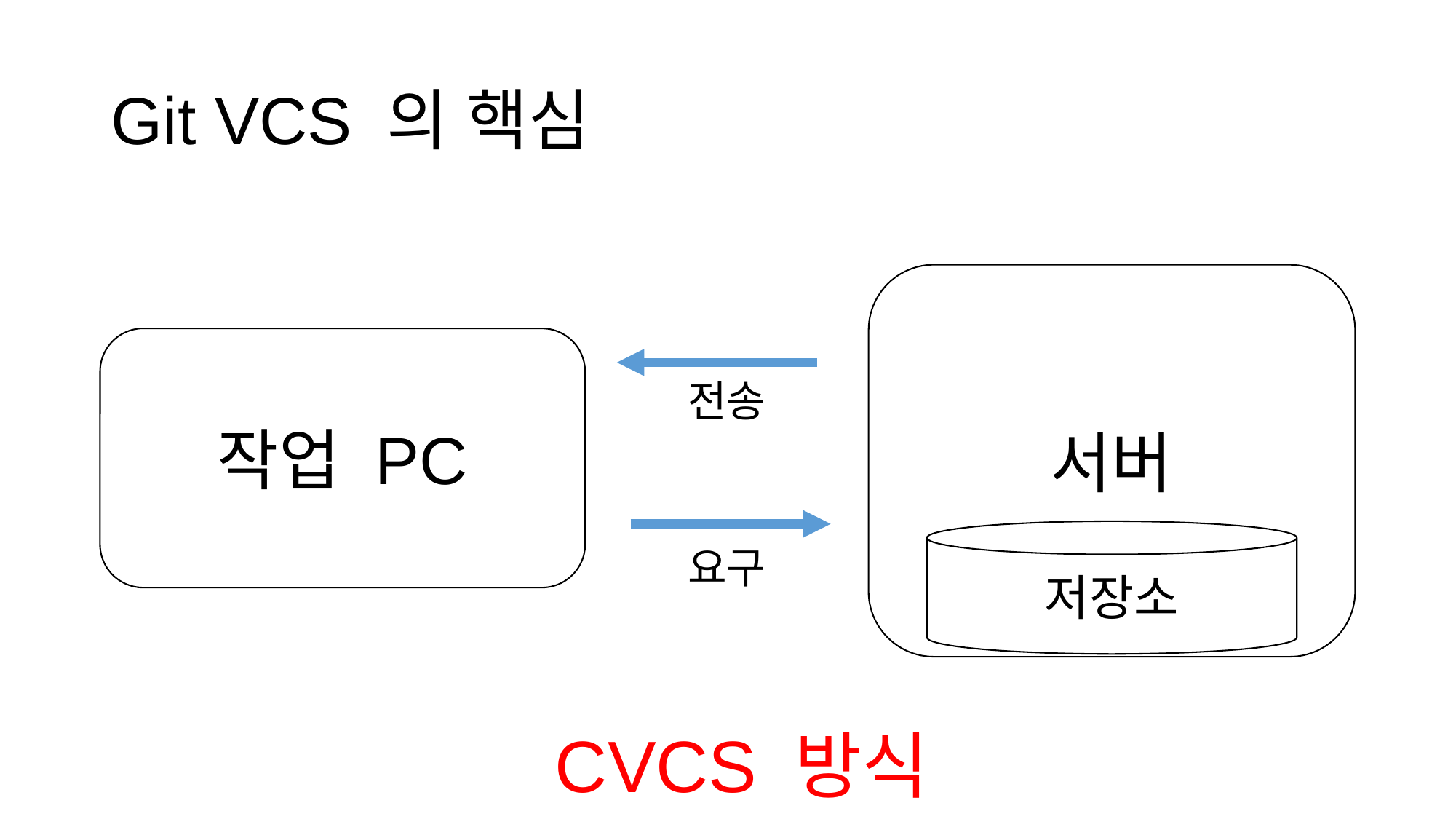

# Git VCS 의 핵심
서버
작업 PC
전송
저장소
요구
CVCS 방식